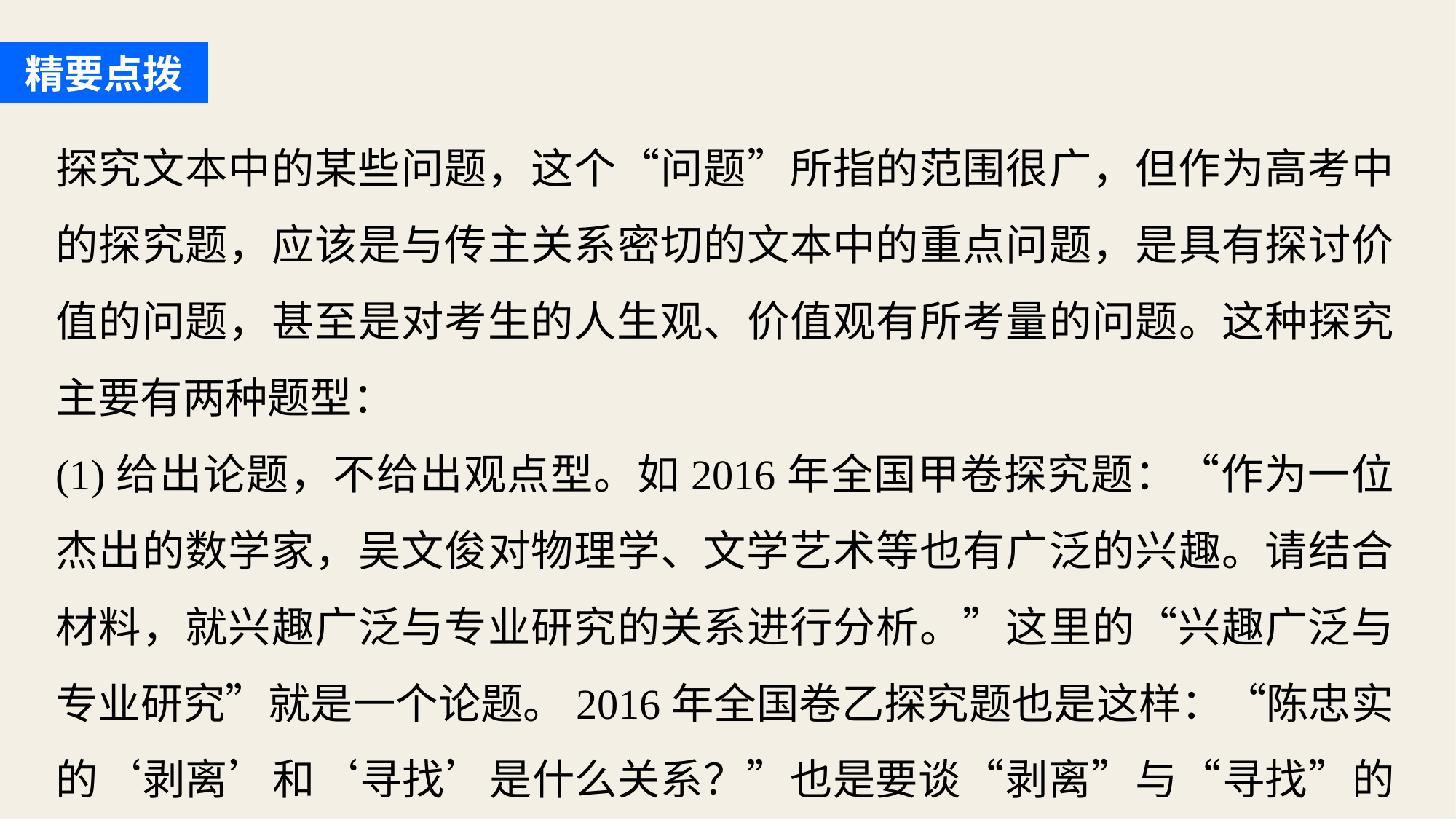

精要点拨
探究文本中的某些问题，这个“问题”所指的范围很广，但作为高考中的探究题，应该是与传主关系密切的文本中的重点问题，是具有探讨价值的问题，甚至是对考生的人生观、价值观有所考量的问题。这种探究主要有两种题型：
(1)给出论题，不给出观点型。如2016年全国甲卷探究题：“作为一位杰出的数学家，吴文俊对物理学、文学艺术等也有广泛的兴趣。请结合材料，就兴趣广泛与专业研究的关系进行分析。”这里的“兴趣广泛与专业研究”就是一个论题。2016年全国卷乙探究题也是这样：“陈忠实的‘剥离’和‘寻找’是什么关系？”也是要谈“剥离”与“寻找”的关系。